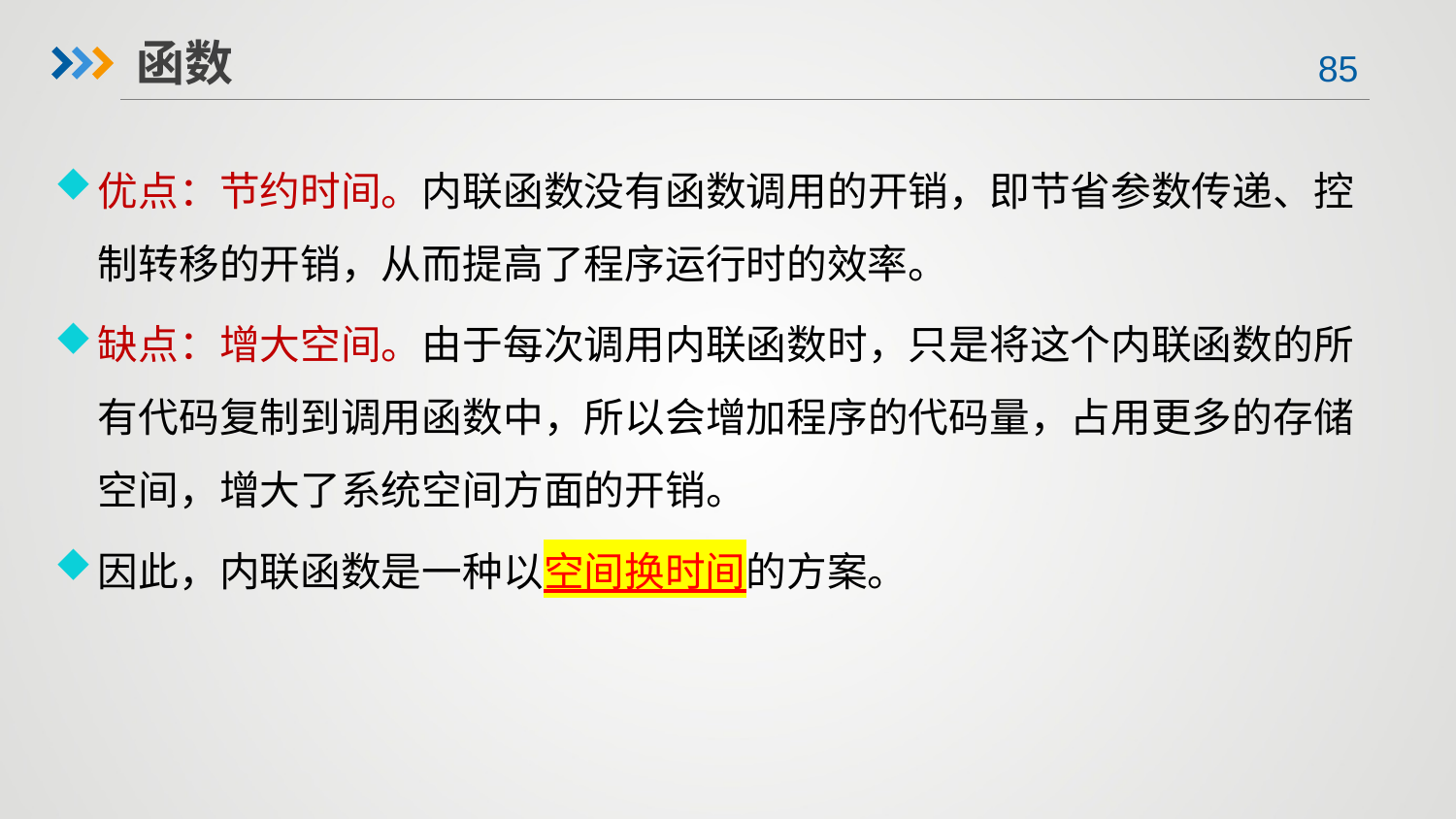

函数
优点：节约时间。内联函数没有函数调用的开销，即节省参数传递、控制转移的开销，从而提高了程序运行时的效率。
缺点：增大空间。由于每次调用内联函数时，只是将这个内联函数的所有代码复制到调用函数中，所以会增加程序的代码量，占用更多的存储空间，增大了系统空间方面的开销。
因此，内联函数是一种以空间换时间的方案。